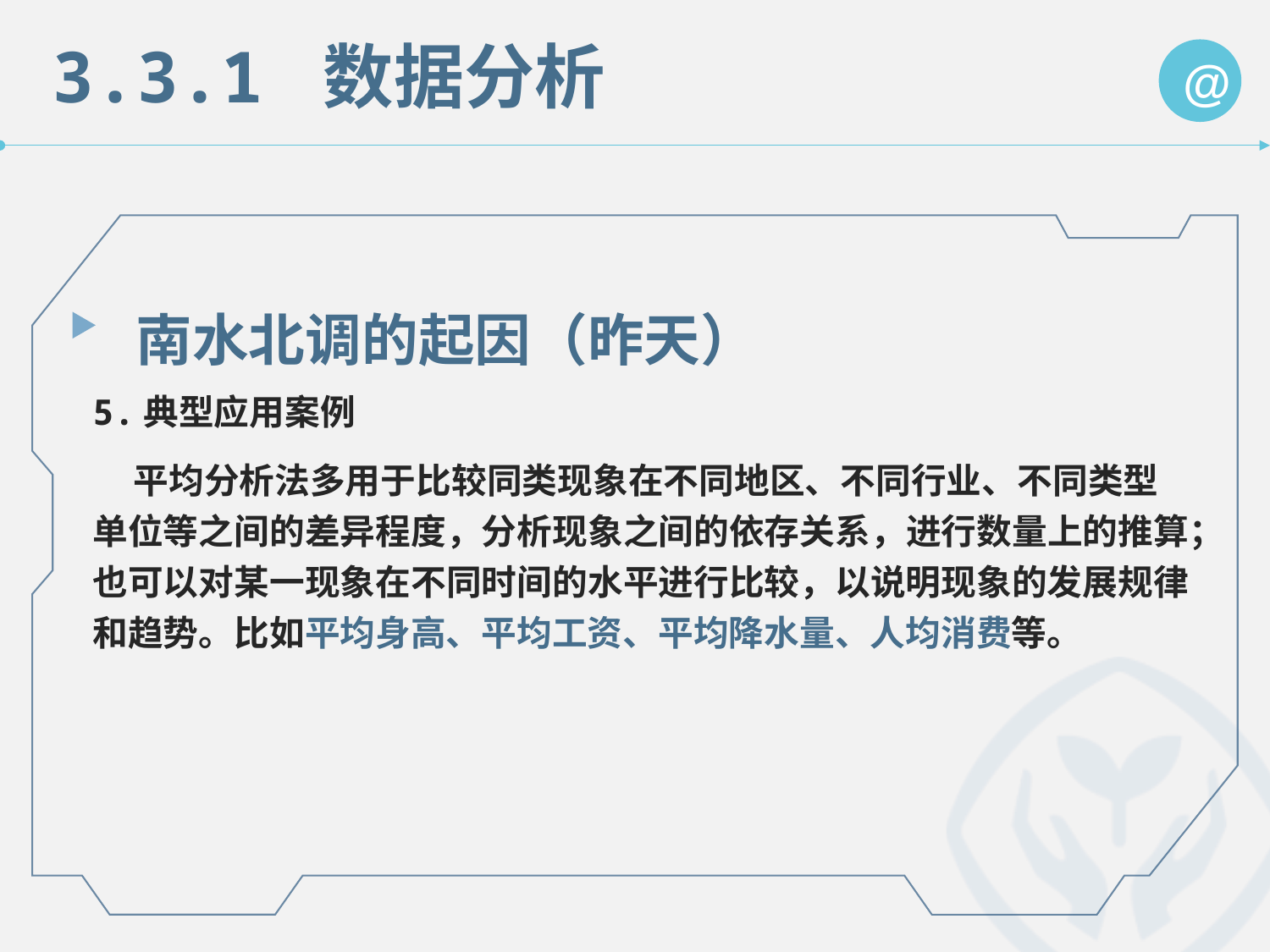

3.3.1 数据分析
@

南水北调的起因（昨天）

5.典型应用案例
    平均分析法多用于比较同类现象在不同地区、不同行业、不同类型单位等之间的差异程度，分析现象之间的依存关系，进行数量上的推算；也可以对某一现象在不同时间的水平进行比较，以说明现象的发展规律和趋势。比如平均身高、平均工资、平均降水量、人均消费等。